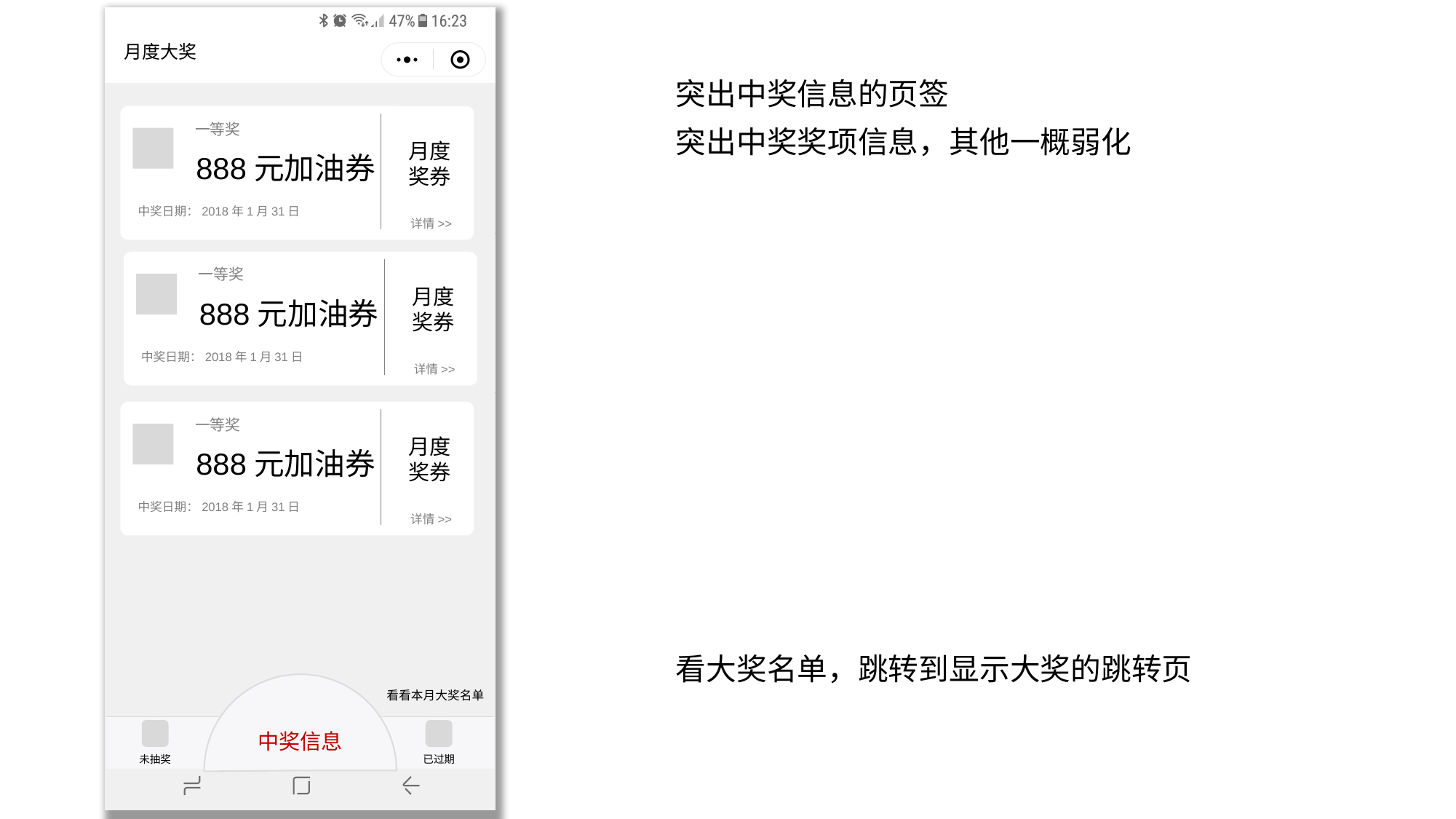

# 月度大奖
突出中奖信息的页签
突出中奖奖项信息，其他一概弱化

看大奖名单，跳转到显示大奖的跳转页

一等奖

月度奖券
888元加油券
中奖日期：2018年1月31日
详情>>

一等奖

月度奖券
888元加油券
中奖日期：2018年1月31日
详情>>

一等奖

月度奖券
888元加油券
中奖日期：2018年1月31日
详情>>

中奖信息
看看本月大奖名单

未抽奖

已过期